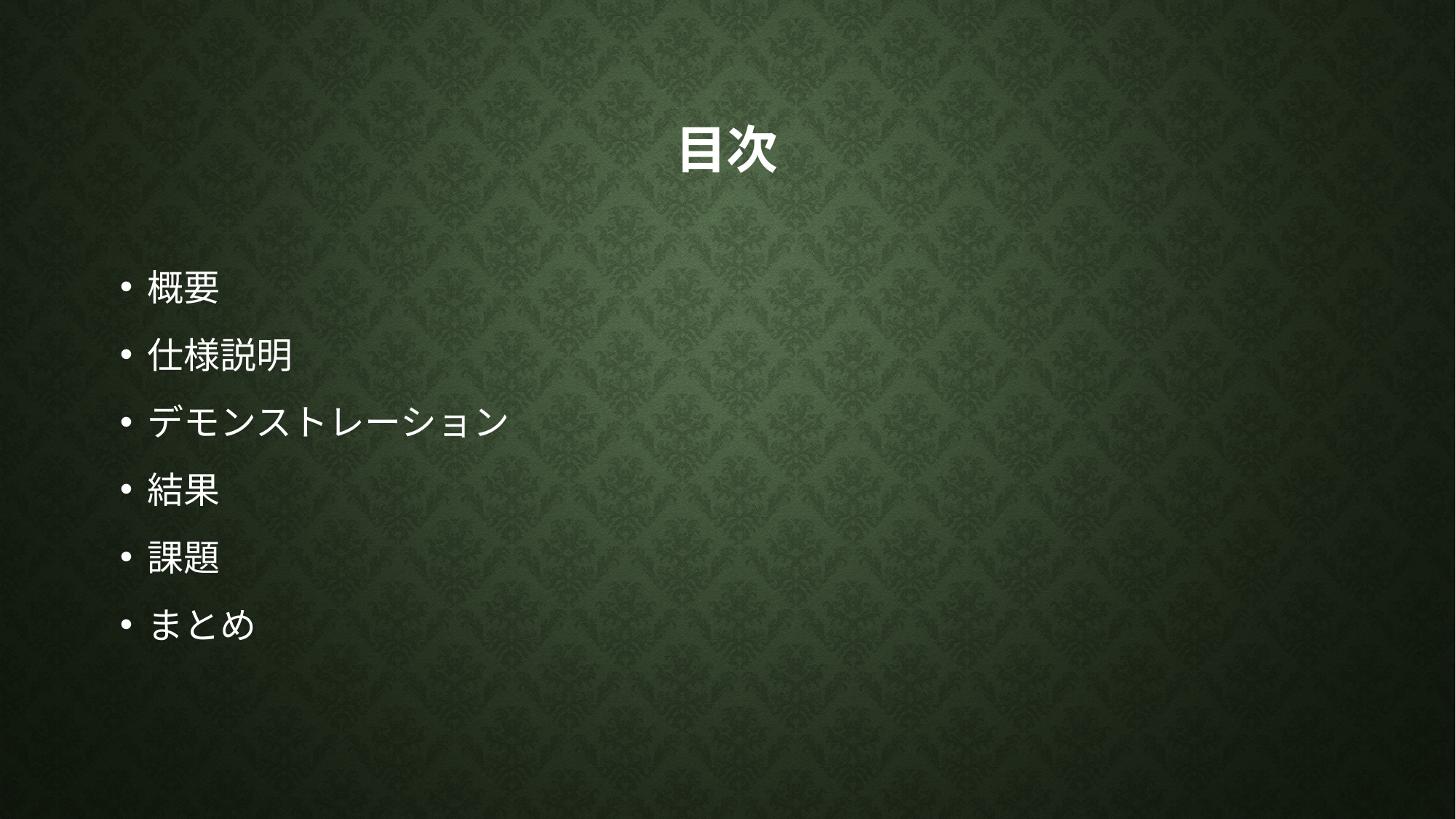

# 目次
概要
仕様説明
デモンストレーション
結果
課題
まとめ